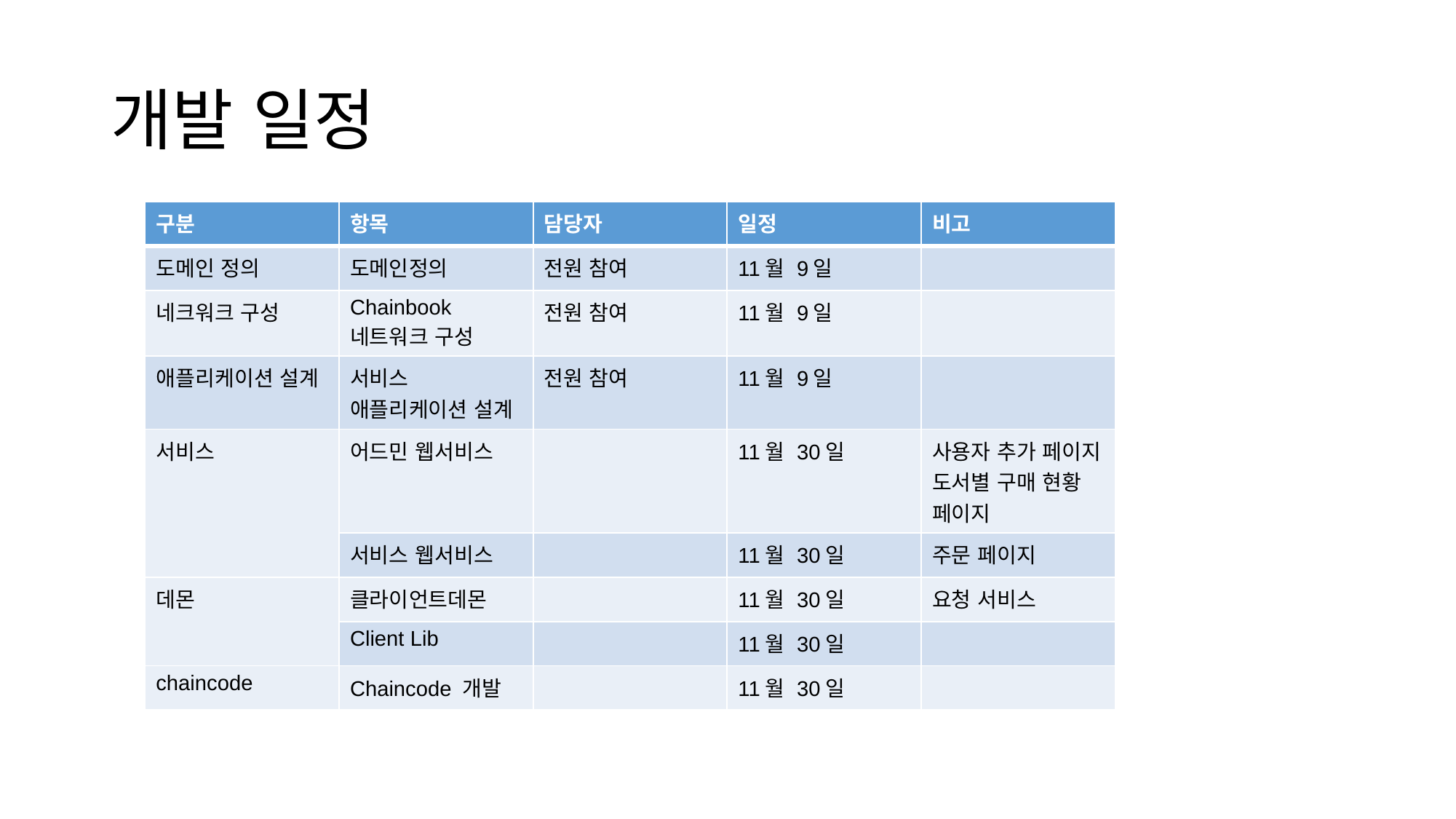

# 개발 일정
| 구분 | 항목 | 담당자 | 일정 | 비고 |
| --- | --- | --- | --- | --- |
| 도메인 정의 | 도메인정의 | 전원 참여 | 11월 9일 |  |
| 네크워크 구성 | Chainbook 네트워크 구성 | 전원 참여 | 11월 9일 |  |
| 애플리케이션 설계 | 서비스 애플리케이션 설계 | 전원 참여 | 11월 9일 |  |
| 서비스 | 어드민 웹서비스 |  | 11월 30일 | 사용자 추가 페이지 도서별 구매 현황 페이지 |
|  | 서비스 웹서비스 |  | 11월 30일 | 주문 페이지 |
| 데몬 | 클라이언트데몬 |  | 11월 30일 | 요청 서비스 |
|  | Client Lib |  | 11월 30일 |  |
| chaincode | Chaincode 개발 |  | 11월 30일 |  |